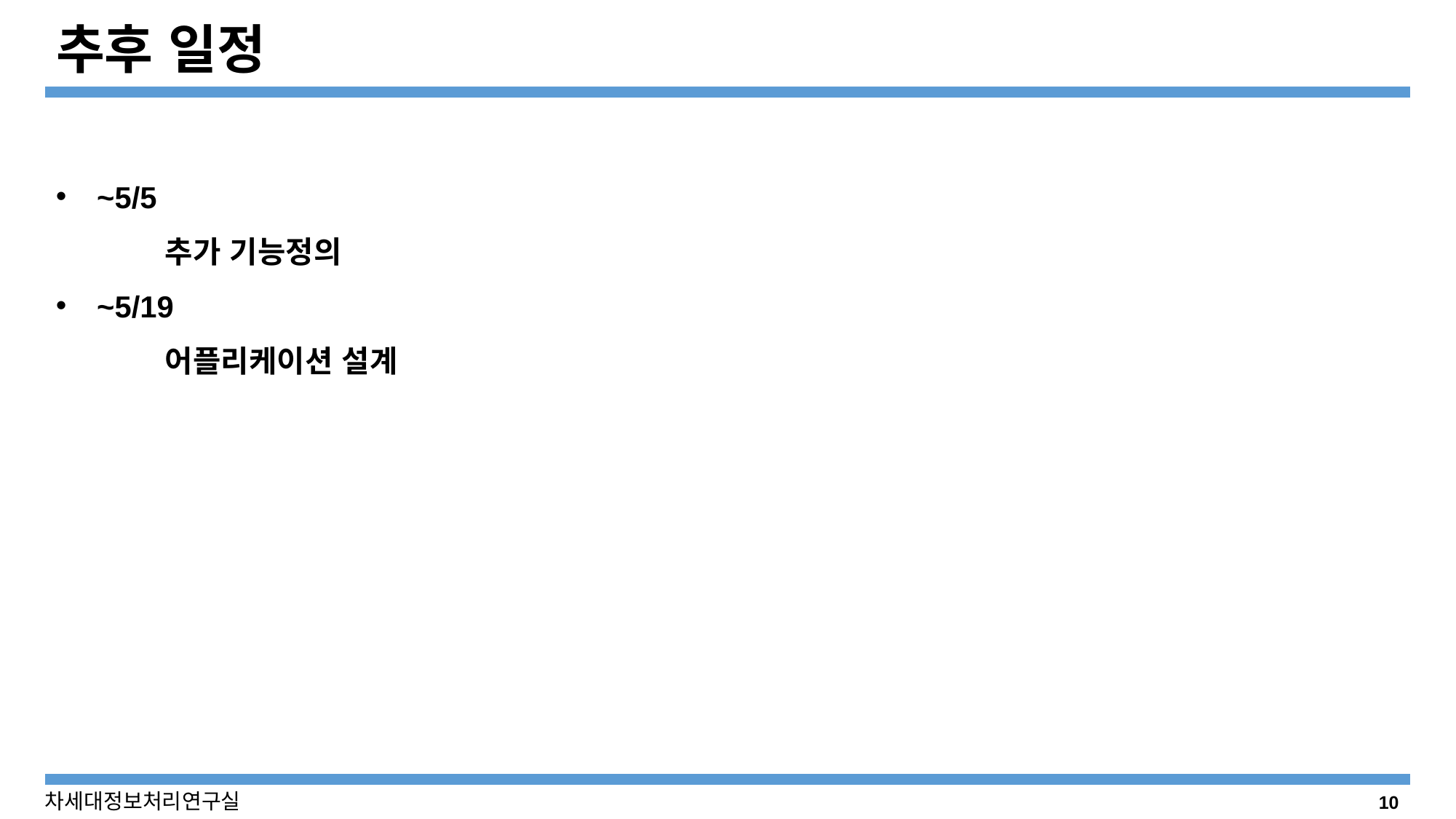

# 추후 일정
~5/5
	추가 기능정의
~5/19
	어플리케이션 설계
10